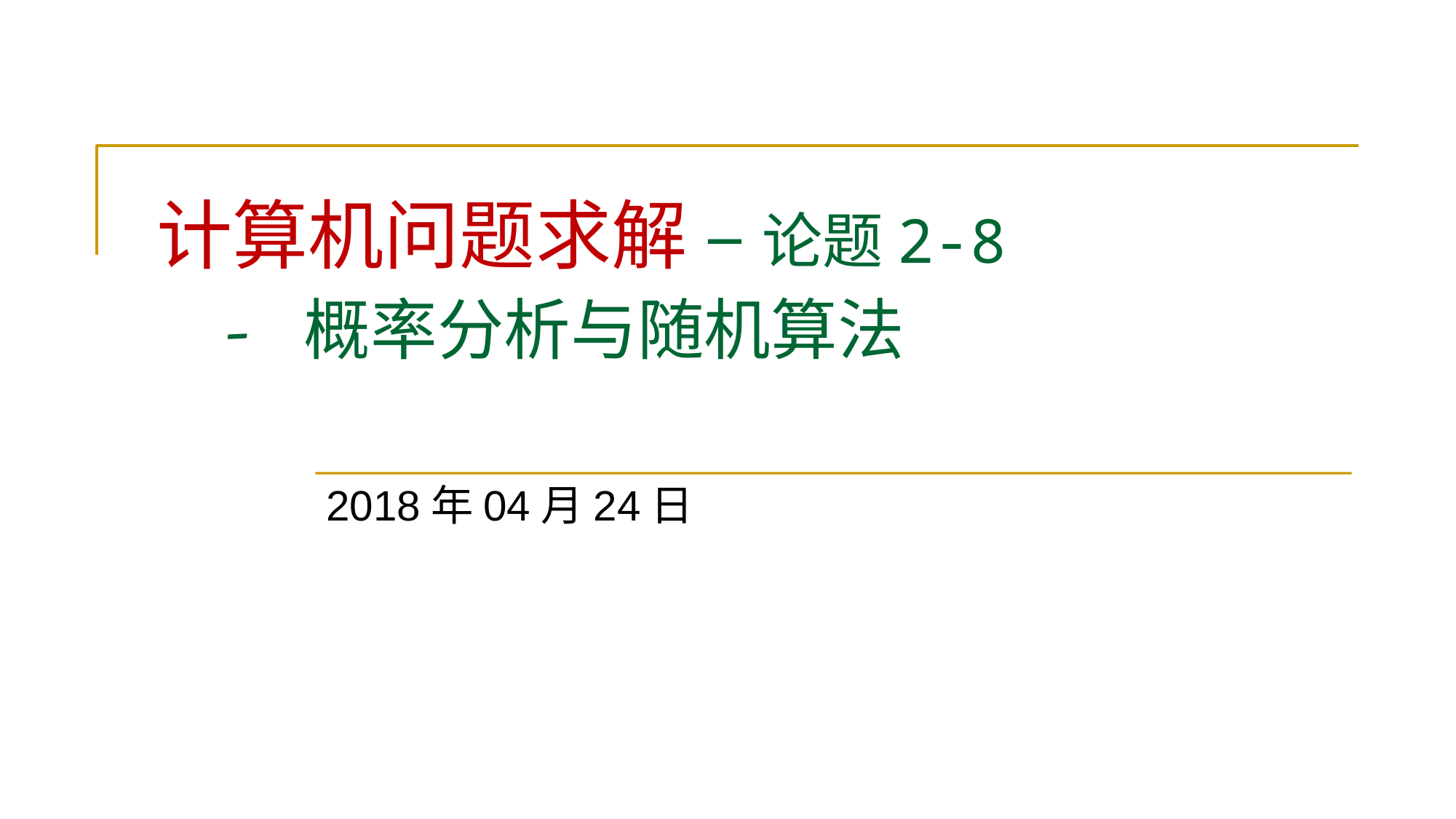

# 计算机问题求解 – 论题2-8 -  概率分析与随机算法
2018年04月24日